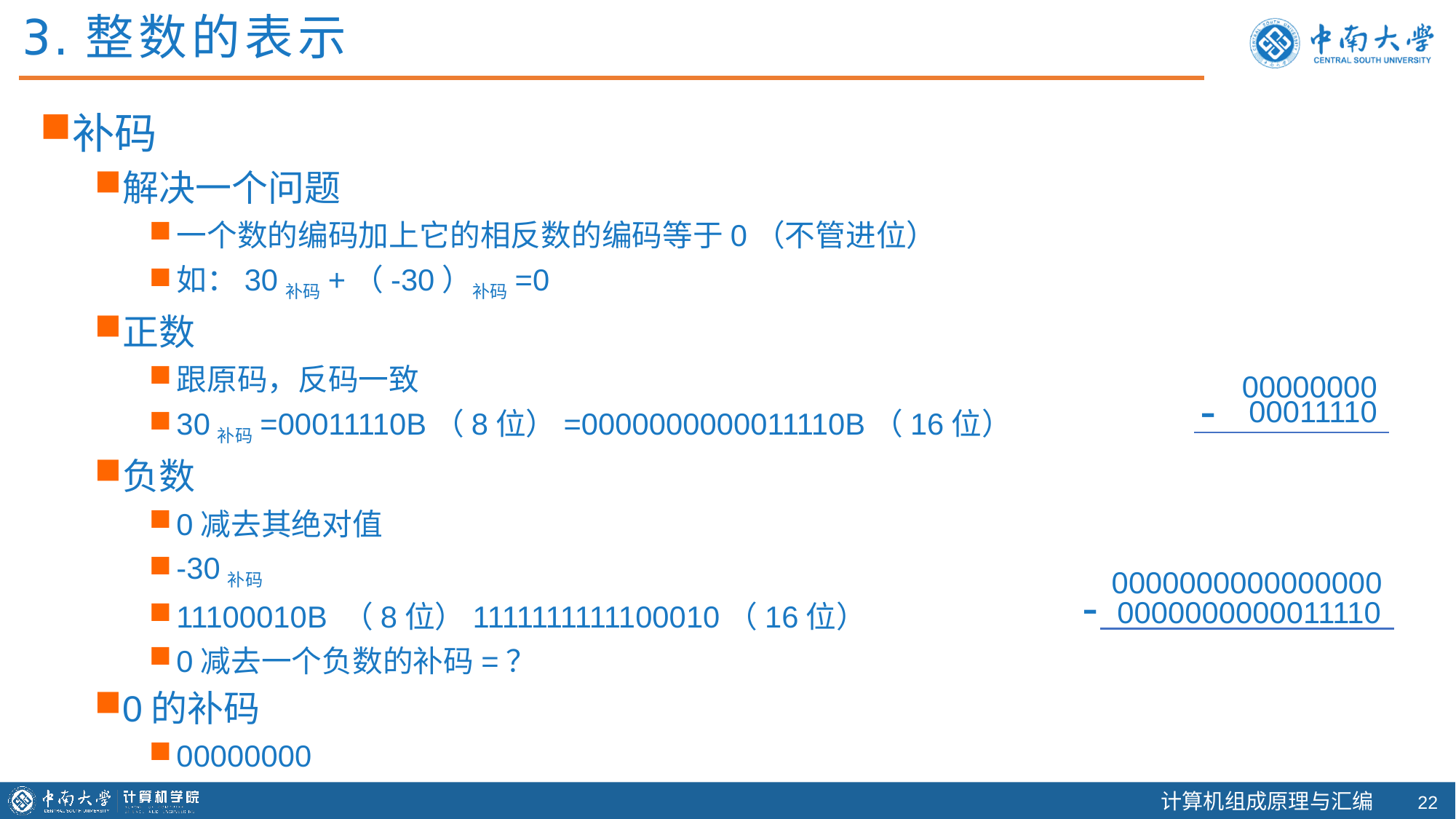

3.整数的表示
补码
解决一个问题
一个数的编码加上它的相反数的编码等于0（不管进位）
如：30补码+（-30）补码=0
正数
跟原码，反码一致
30补码=00011110B（8位）=0000000000011110B（16位）
负数
0减去其绝对值
-30补码
11100010B （8位）1111111111100010（16位）
0减去一个负数的补码=？
0的补码
00000000

00000000
-
00011110
0000000000000000
-
0000000000011110
22